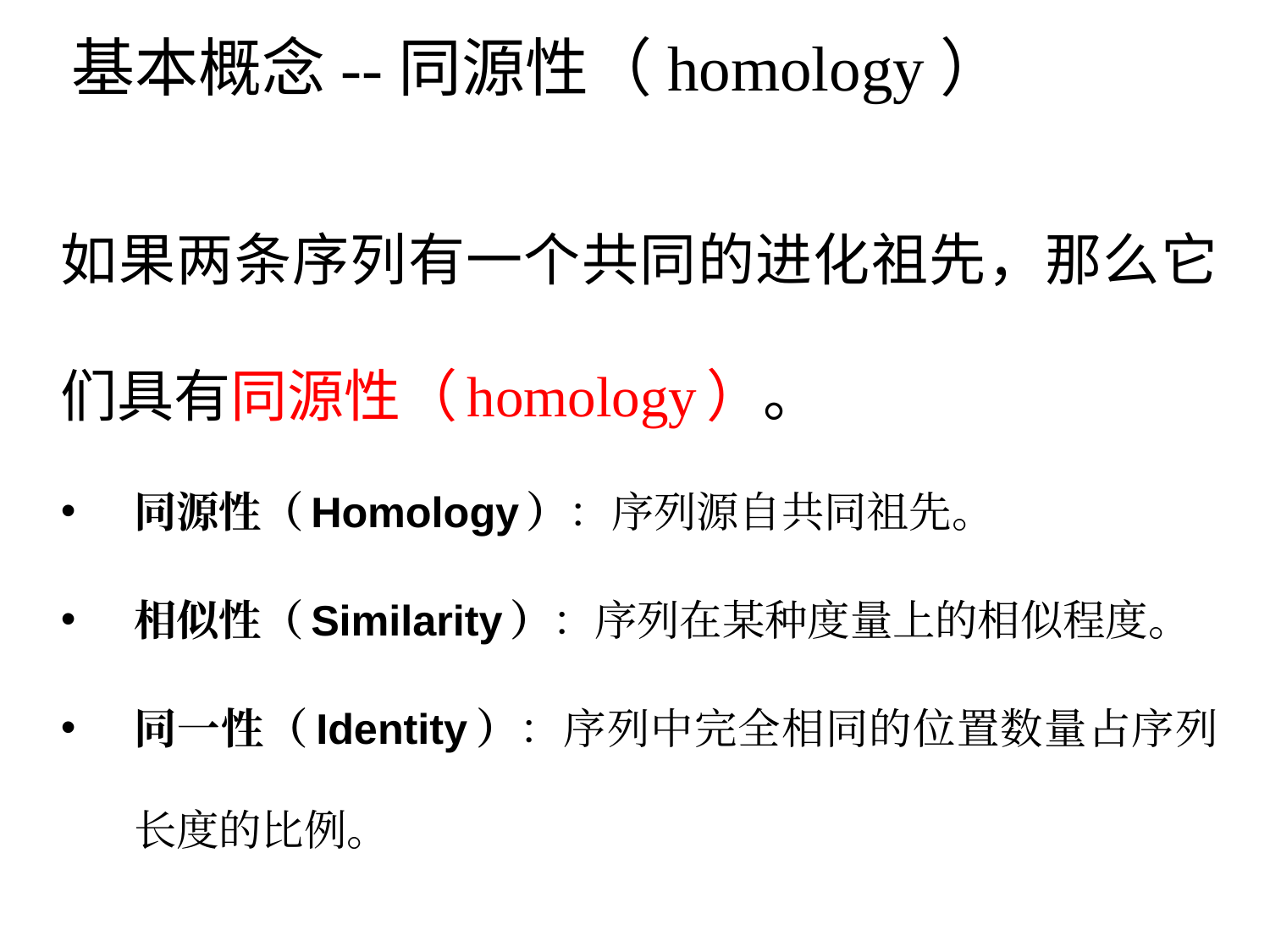

# 基本概念--同源性（homology）
如果两条序列有一个共同的进化祖先，那么它们具有同源性（homology）。
同源性（Homology）：序列源自共同祖先。
相似性（Similarity）：序列在某种度量上的相似程度。
同一性（Identity）：序列中完全相同的位置数量占序列长度的比例。
18